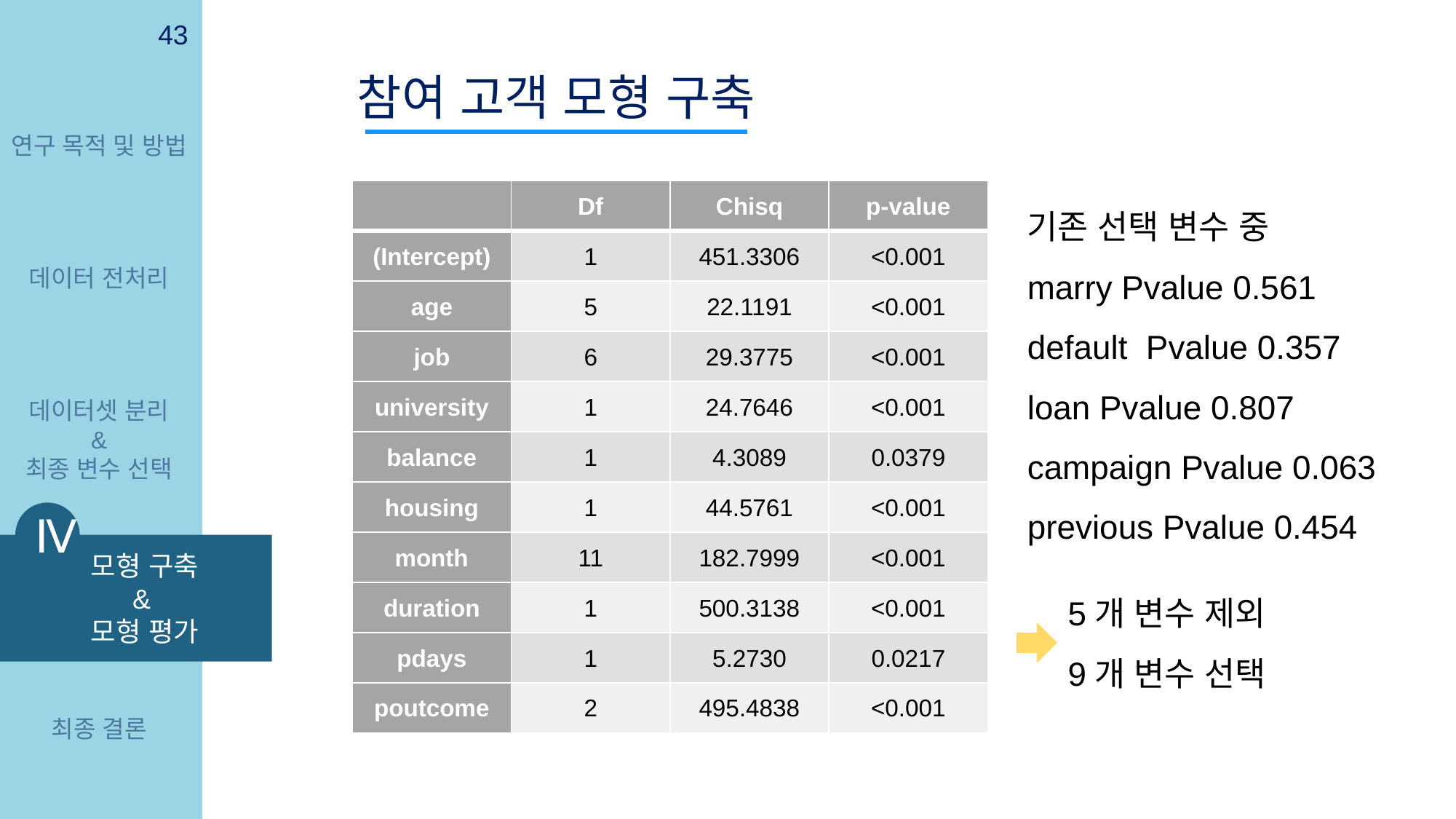

43
참여 고객 모형 구축
연구 목적 및 방법
|  | Df | Chisq | p-value |
| --- | --- | --- | --- |
| (Intercept) | 1 | 451.3306 | <0.001 |
| age | 5 | 22.1191 | <0.001 |
| job | 6 | 29.3775 | <0.001 |
| university | 1 | 24.7646 | <0.001 |
| balance | 1 | 4.3089 | 0.0379 |
| housing | 1 | 44.5761 | <0.001 |
| month | 11 | 182.7999 | <0.001 |
| duration | 1 | 500.3138 | <0.001 |
| pdays | 1 | 5.2730 | 0.0217 |
| poutcome | 2 | 495.4838 | <0.001 |
기존 선택 변수 중
marry Pvalue 0.561
default  Pvalue 0.357
loan Pvalue 0.807
campaign Pvalue 0.063
previous Pvalue 0.454
데이터 전처리
데이터셋 분리
&
최종 변수 선택
Ⅳ
  모형 구축
  &
  모형 평가
5개 변수 제외
9개 변수 선택

최종 결론